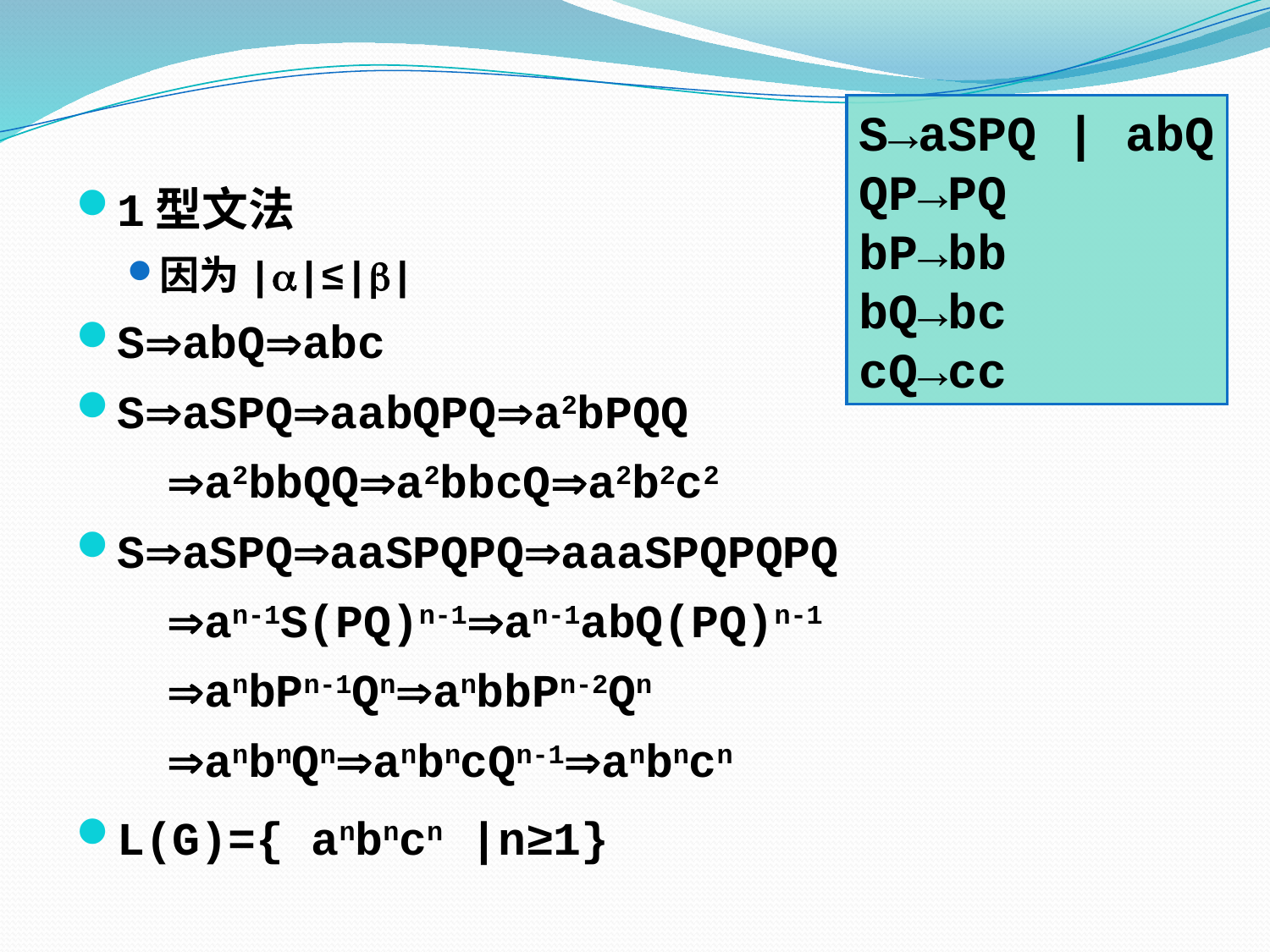

S→aSPQ | abQ
QP→PQ
bP→bb
bQ→bc
cQ→cc
1型文法
因为|α|≤|β|
S⇒abQ⇒abc
S⇒aSPQ⇒aabQPQ⇒a2bPQQ
	  ⇒a2bbQQ⇒a2bbcQ⇒a2b2c2
S⇒aSPQ⇒aaSPQPQ⇒aaaSPQPQPQ
	  ⇒an-1S(PQ)n-1⇒an-1abQ(PQ)n-1
	  ⇒anbPn-1Qn⇒anbbPn-2Qn
	  ⇒anbnQn⇒anbncQn-1⇒anbncn
L(G)={ anbncn |n≥1}